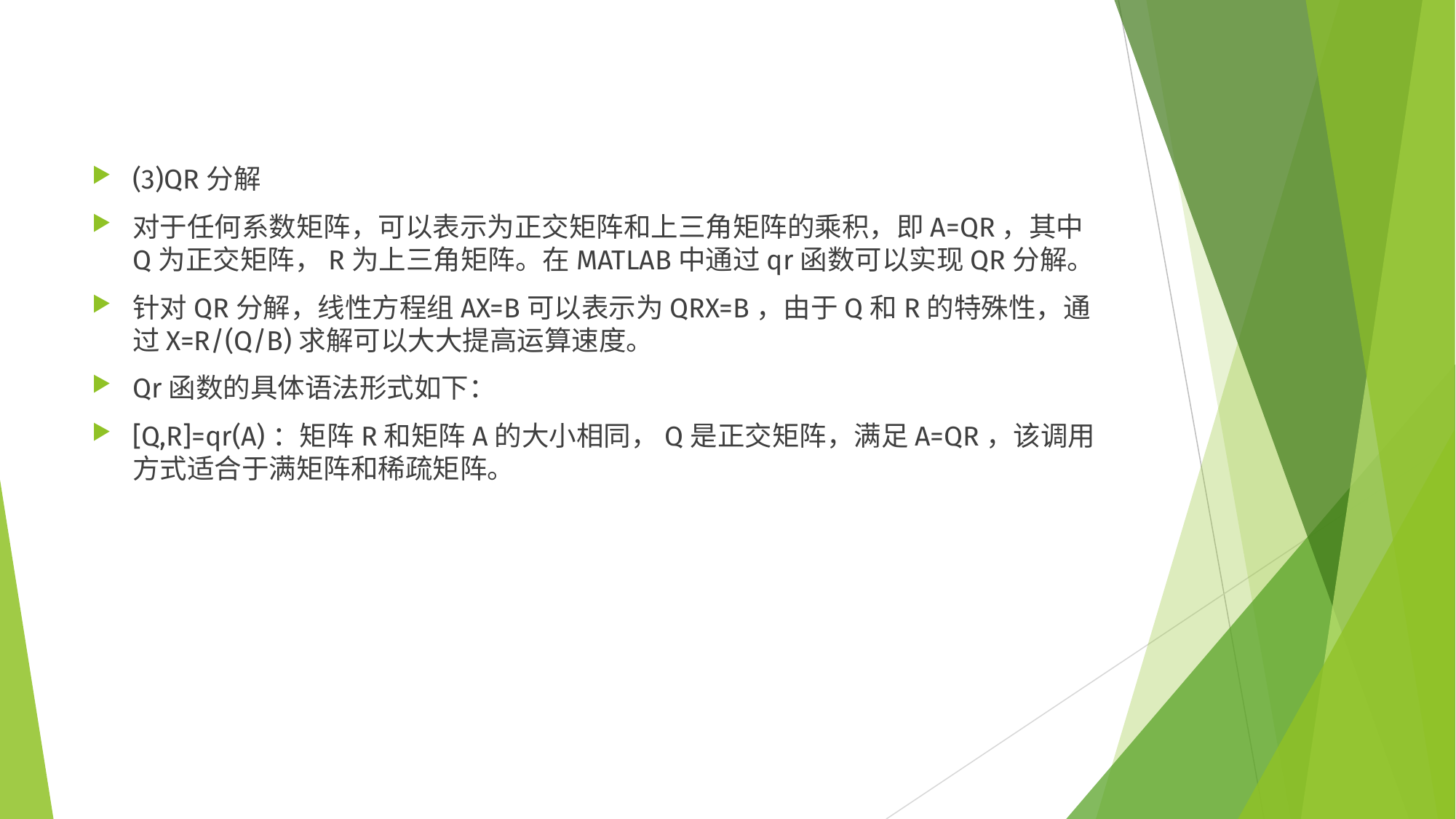

(3)QR分解
对于任何系数矩阵，可以表示为正交矩阵和上三角矩阵的乘积，即A=QR，其中Q为正交矩阵，R为上三角矩阵。在MATLAB中通过qr函数可以实现QR分解。
针对QR分解，线性方程组AX=B可以表示为QRX=B，由于Q和R的特殊性，通过X=R/(Q/B)求解可以大大提高运算速度。
Qr函数的具体语法形式如下：
[Q,R]=qr(A)：矩阵R和矩阵A的大小相同，Q是正交矩阵，满足A=QR，该调用方式适合于满矩阵和稀疏矩阵。